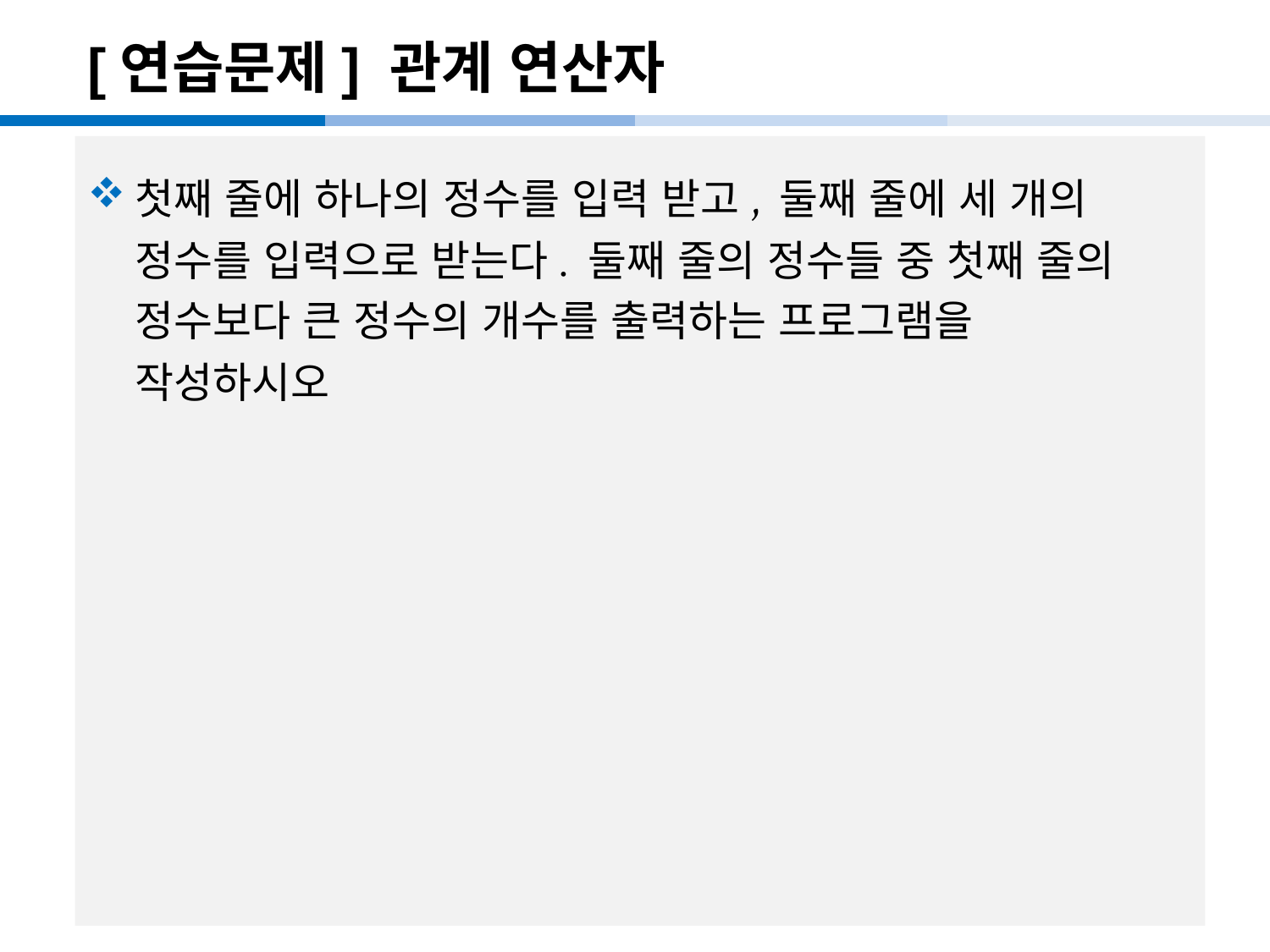

# [연습문제] 관계 연산자
첫째 줄에 하나의 정수를 입력 받고, 둘째 줄에 세 개의 정수를 입력으로 받는다. 둘째 줄의 정수들 중 첫째 줄의 정수보다 큰 정수의 개수를 출력하는 프로그램을 작성하시오